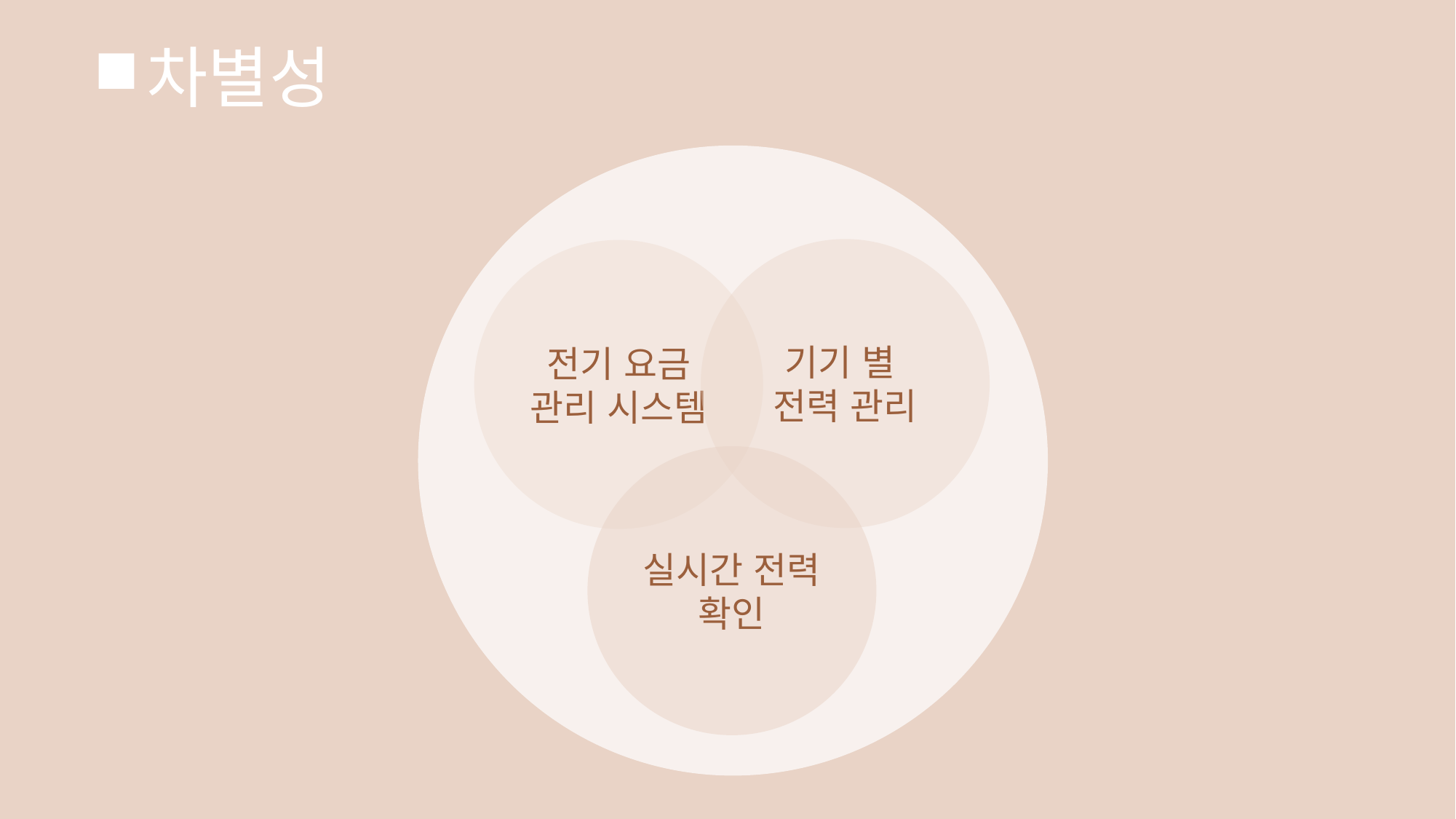

# 차별성

기기 별
전력 관리
전기 요금
관리 시스템
실시간 전력 확인